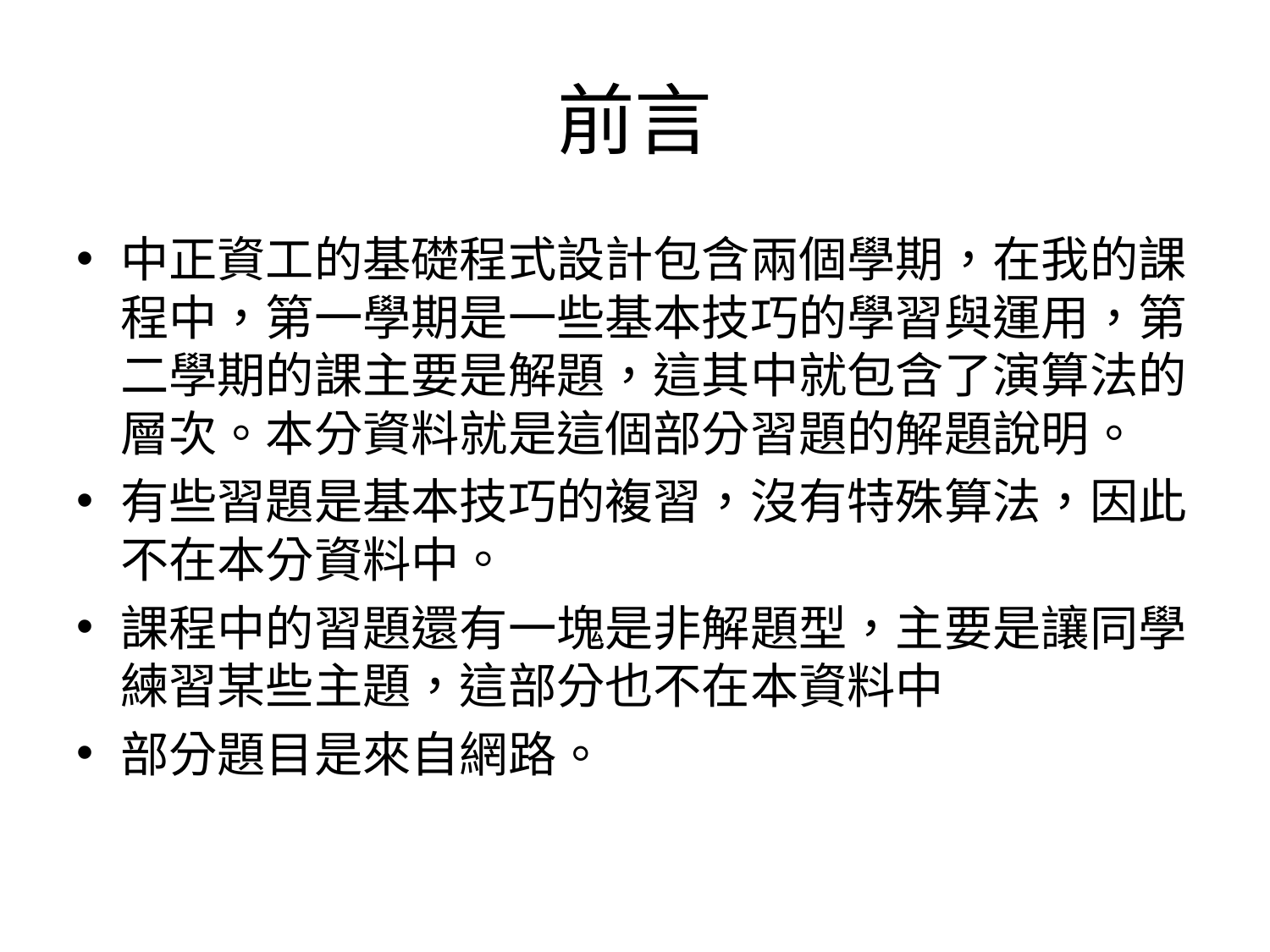

# 前言
中正資工的基礎程式設計包含兩個學期，在我的課程中，第一學期是一些基本技巧的學習與運用，第二學期的課主要是解題，這其中就包含了演算法的層次。本分資料就是這個部分習題的解題說明。
有些習題是基本技巧的複習，沒有特殊算法，因此不在本分資料中。
課程中的習題還有一塊是非解題型，主要是讓同學練習某些主題，這部分也不在本資料中
部分題目是來自網路。